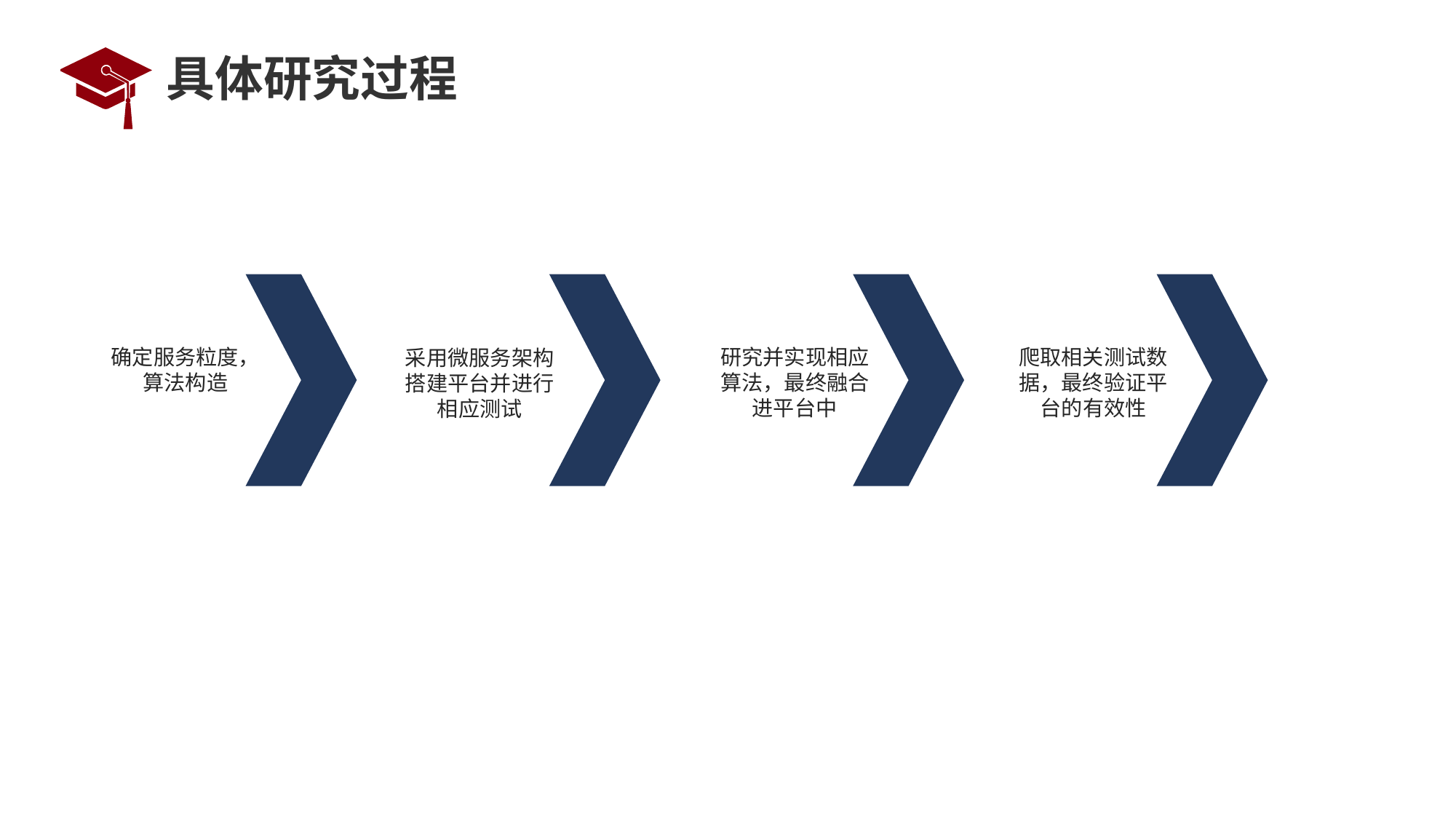

# 具体研究过程

研究并实现相应算法，最终融合进平台中
确定服务粒度，算法构造
爬取相关测试数据，最终验证平台的有效性
采用微服务架构搭建平台并进行相应测试